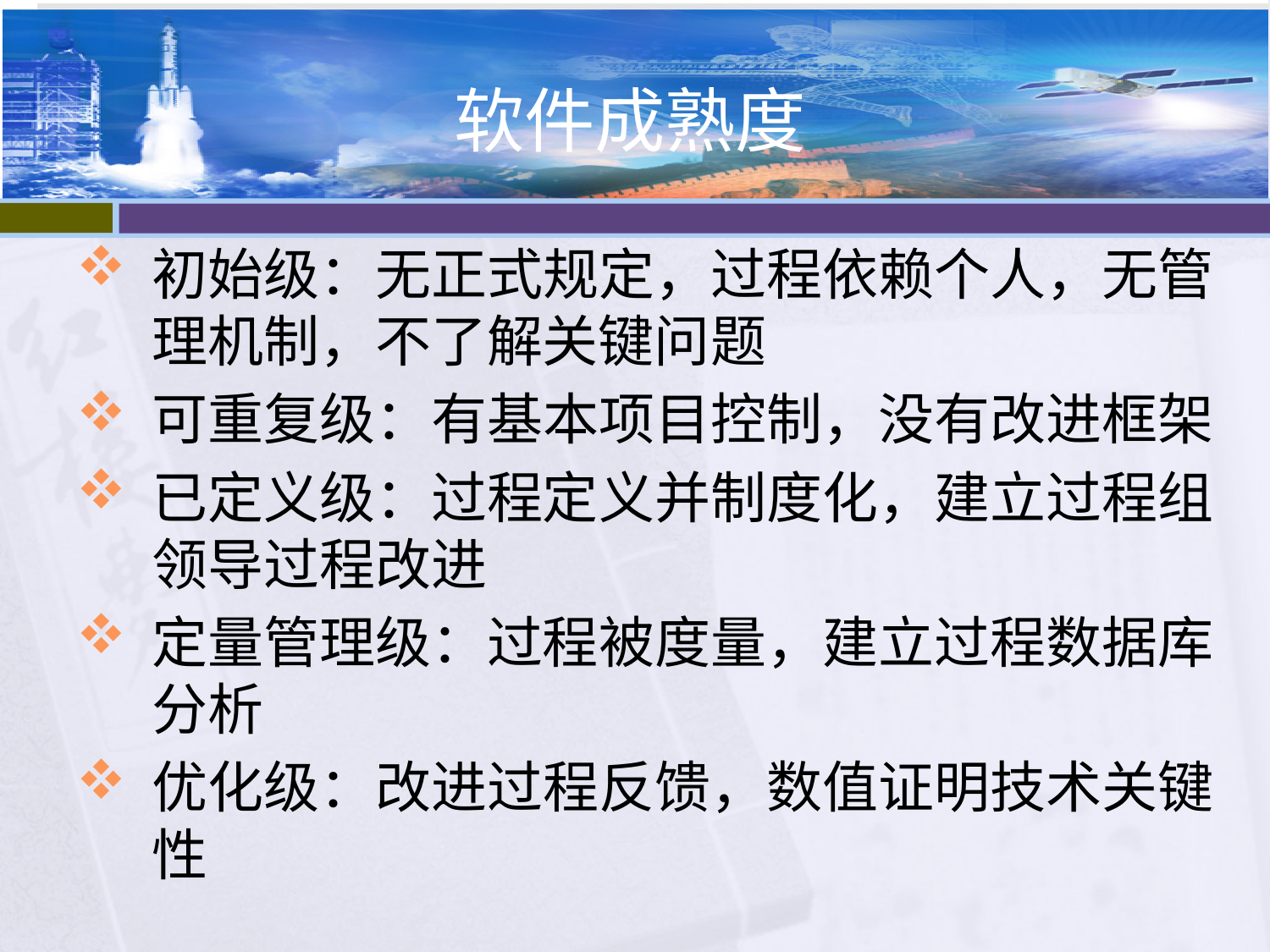

# 软件成熟度

初始级：无正式规定，过程依赖个人，无管理机制，不了解关键问题
可重复级：有基本项目控制，没有改进框架
已定义级：过程定义并制度化，建立过程组领导过程改进
定量管理级：过程被度量，建立过程数据库分析
优化级：改进过程反馈，数值证明技术关键性